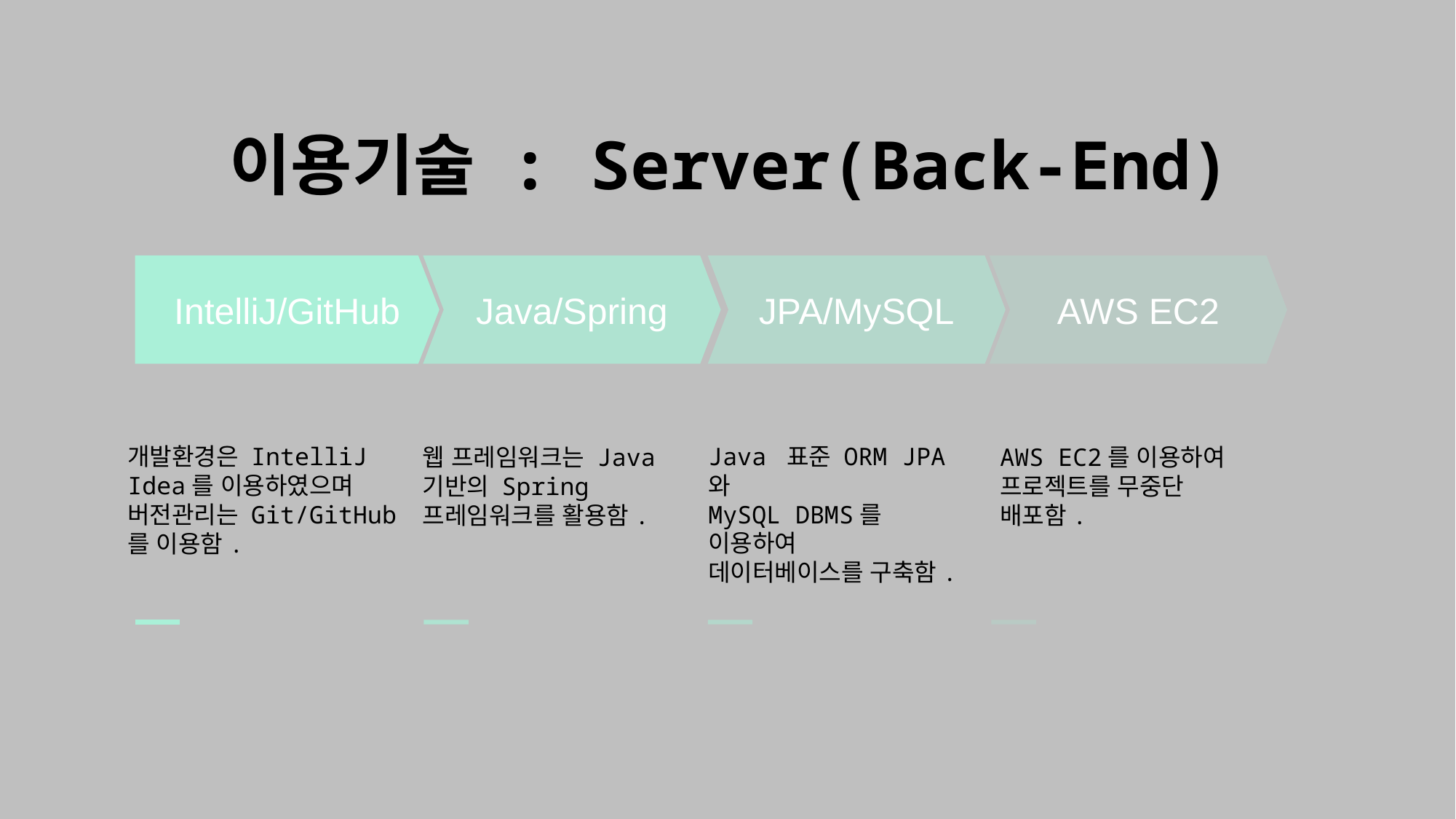

이용기술 : Server(Back-End)
Java/Spring
JPA/MySQL
AWS EC2
IntelliJ/GitHub
Java 표준 ORM JPA와
MySQL DBMS를 이용하여
데이터베이스를 구축함.
개발환경은 IntelliJ
Idea를 이용하였으며
버전관리는 Git/GitHub
를 이용함.
웹 프레임워크는 Java기반의 Spring 프레임워크를 활용함.
AWS EC2를 이용하여
프로젝트를 무중단
배포함.